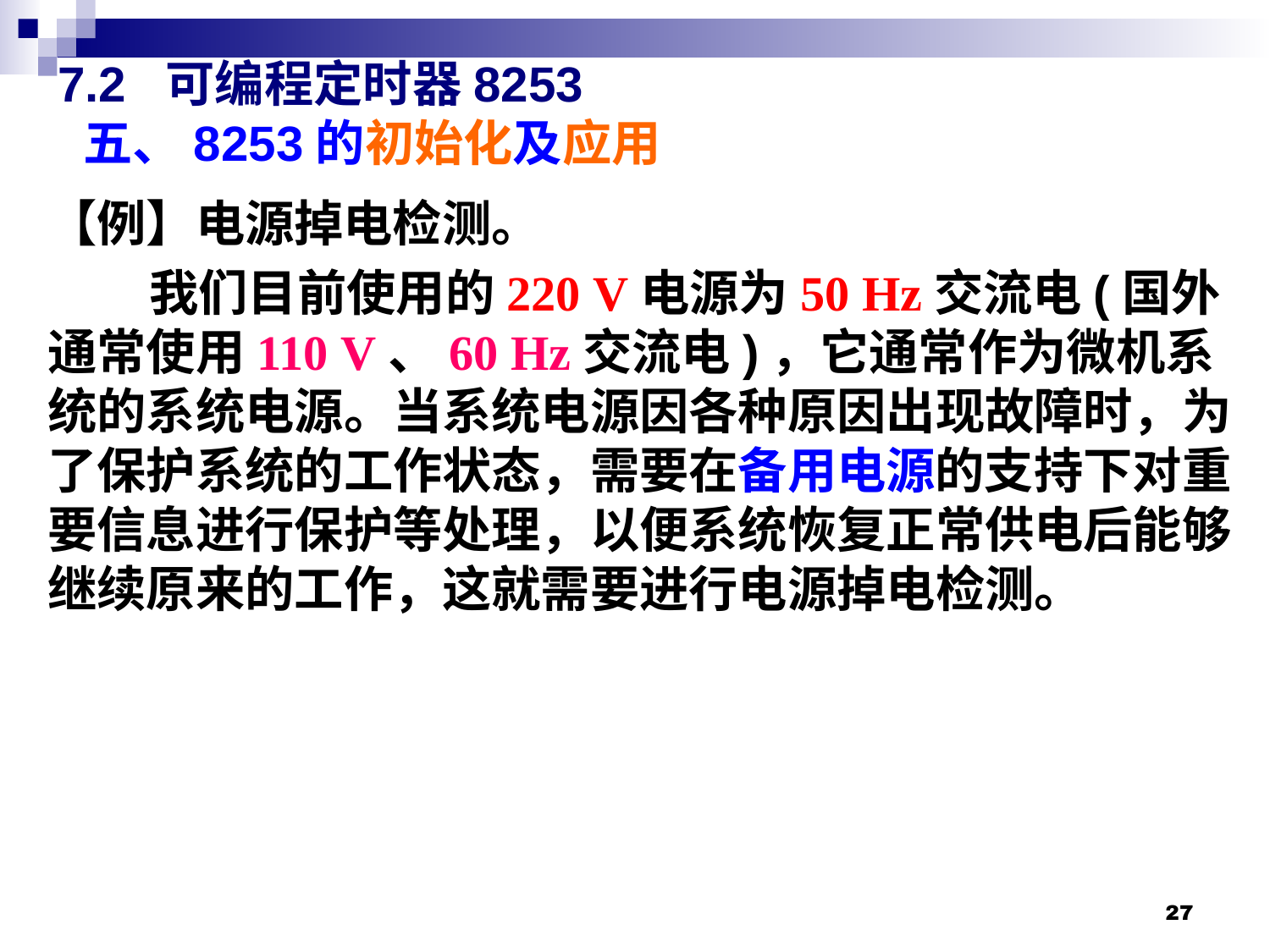

# 7.2  可编程定时器8253 五、8253的初始化及应用
【例】电源掉电检测。
        我们目前使用的220 V电源为50 Hz交流电(国外通常使用110 V、60 Hz交流电)，它通常作为微机系统的系统电源。当系统电源因各种原因出现故障时，为了保护系统的工作状态，需要在备用电源的支持下对重要信息进行保护等处理，以便系统恢复正常供电后能够继续原来的工作，这就需要进行电源掉电检测。
27